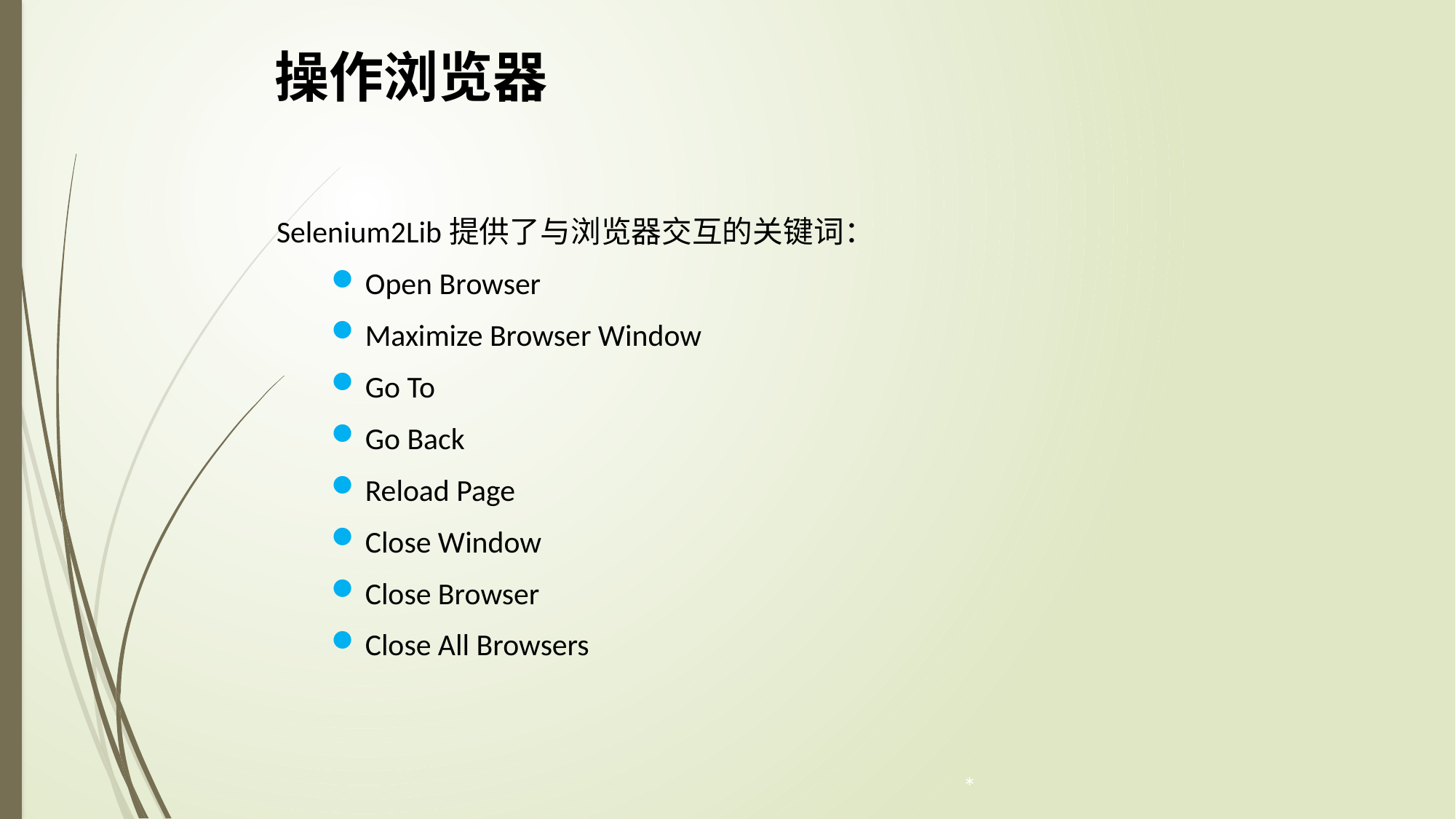

操作浏览器
Selenium2Lib提供了与浏览器交互的关键词：
Open Browser
Maximize Browser Window
Go To
Go Back
Reload Page
Close Window
Close Browser
Close All Browsers

*